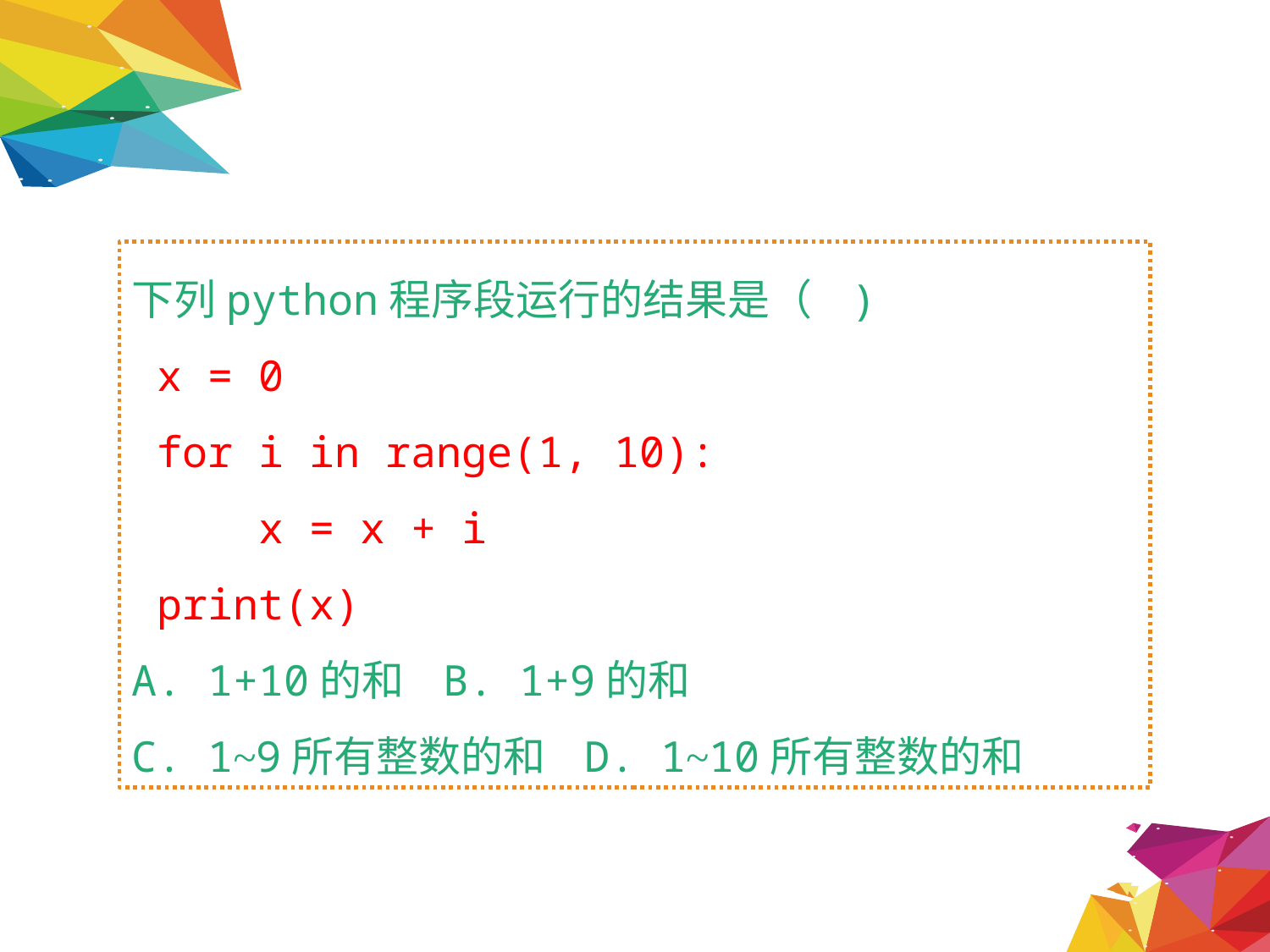

下列python程序段运行的结果是（   )
 x = 0
 for i in range(1, 10):
 	x = x + i
 print(x)
A. 1+10的和   B. 1+9的和
C. 1~9所有整数的和   D. 1~10所有整数的和